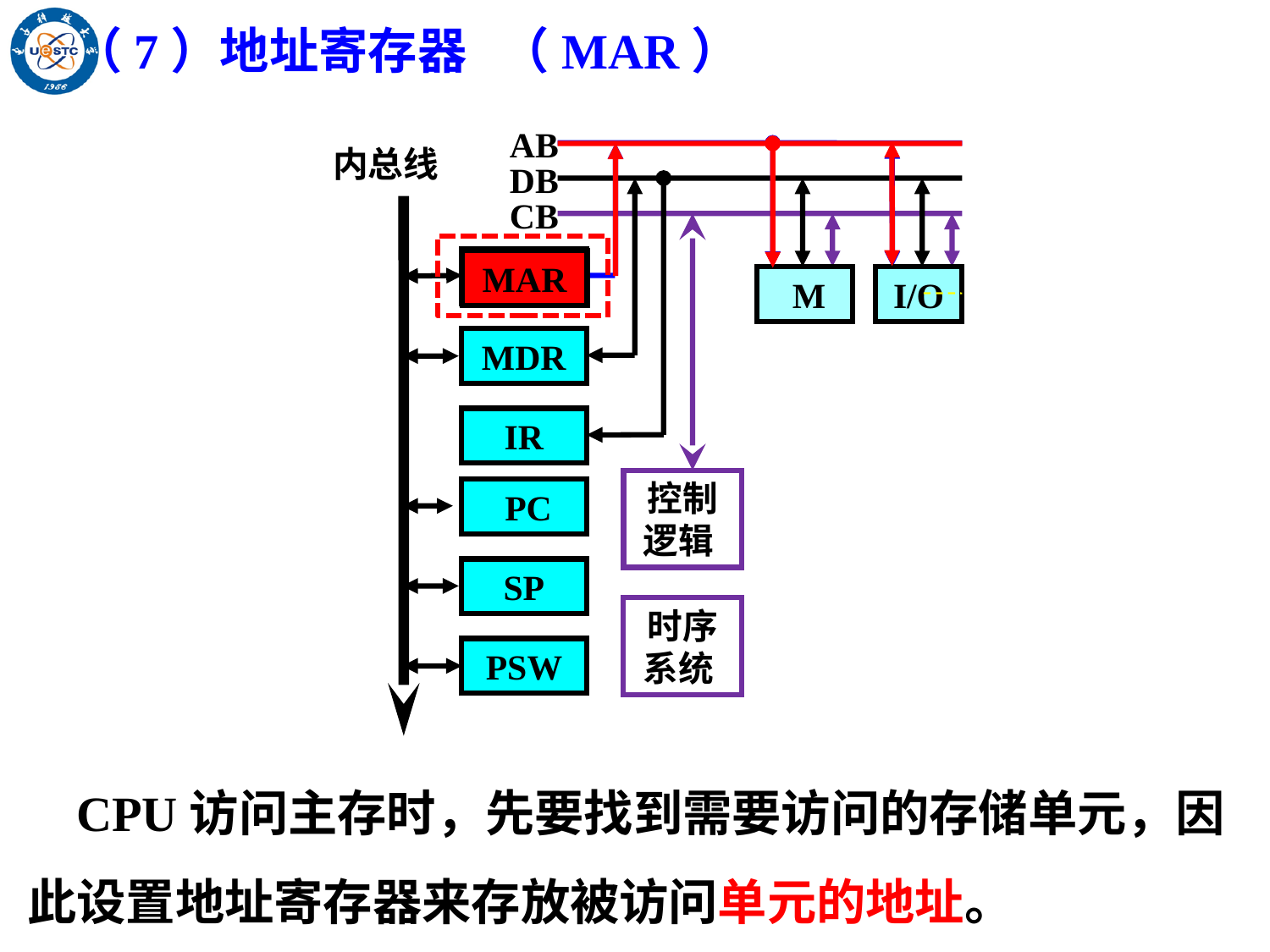

（7）地址寄存器   （MAR）
AB
内总线

DB

CB

MAR
 M
I/O

MDR

IR

控制逻辑
 PC

SP

时序系统
PSW

MAR
    CPU访问主存时，先要找到需要访问的存储单元，因此设置地址寄存器来存放被访问单元的地址。